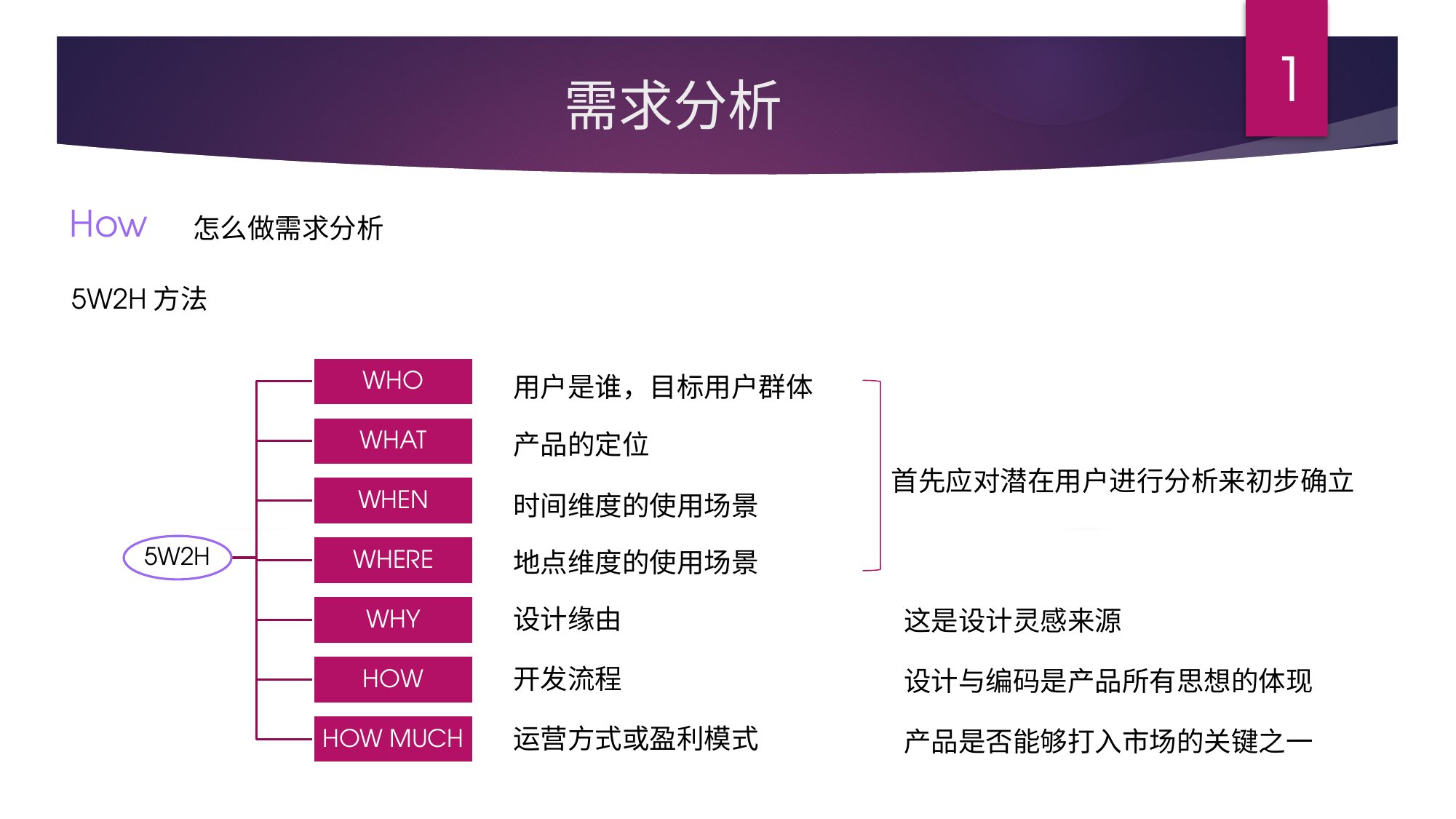

1
# 需求分析
How
怎么做需求分析
5W2H方法

5W2H
WHO
WHAT
WHEN
WHERE
WHY
HOW
HOW MUCH
用户是谁，目标用户群体
产品的定位
时间维度的使用场景
地点维度的使用场景

设计缘由
开发流程
运营方式或盈利模式
首先应对潜在用户进行分析来初步确立
这是设计灵感来源
设计与编码是产品所有思想的体现
产品是否能够打入市场的关键之一